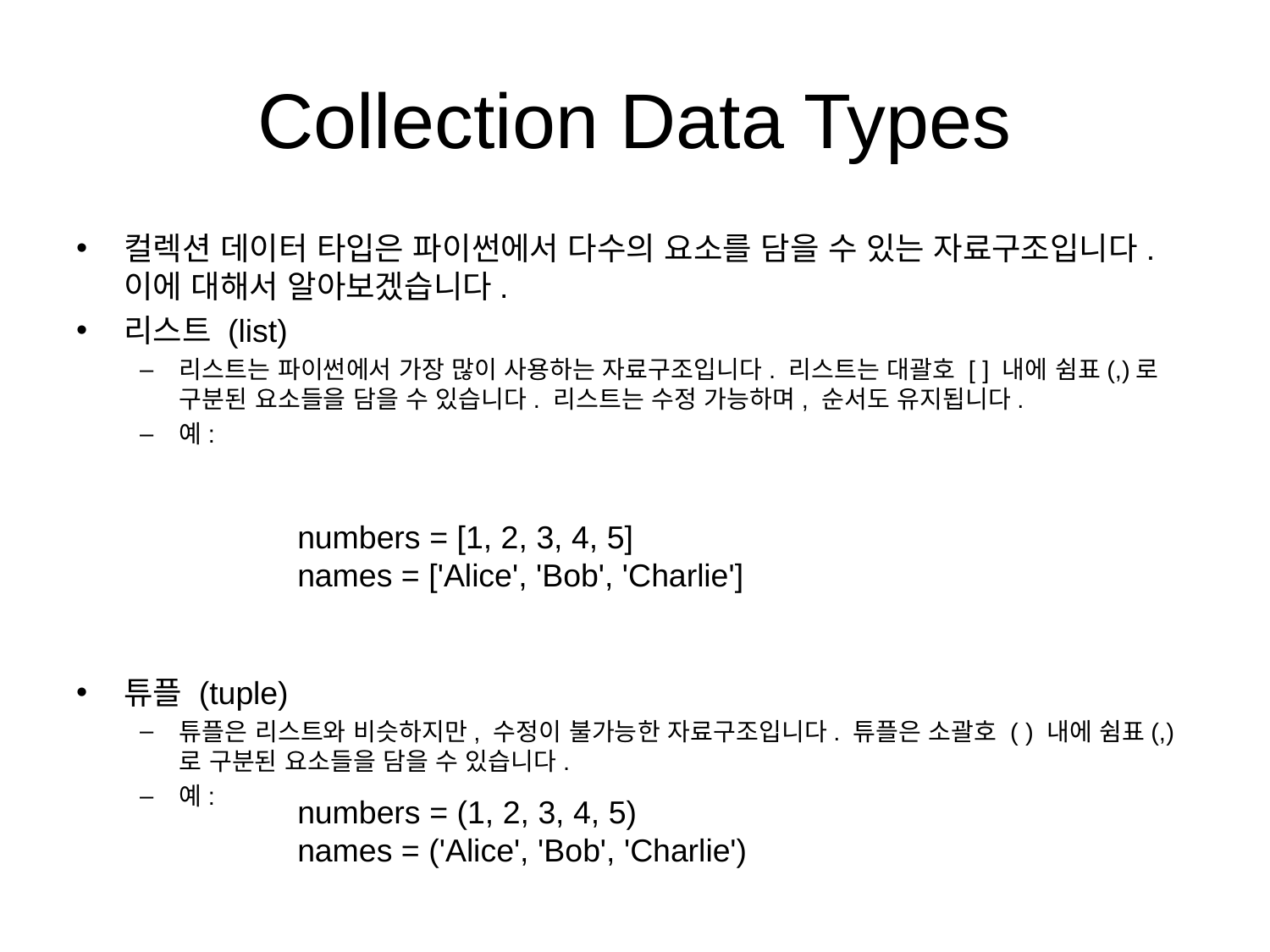

# Collection Data Types
컬렉션 데이터 타입은 파이썬에서 다수의 요소를 담을 수 있는 자료구조입니다. 이에 대해서 알아보겠습니다.
리스트 (list)
리스트는 파이썬에서 가장 많이 사용하는 자료구조입니다. 리스트는 대괄호 [ ] 내에 쉼표(,)로 구분된 요소들을 담을 수 있습니다. 리스트는 수정 가능하며, 순서도 유지됩니다.
예:

튜플 (tuple)
튜플은 리스트와 비슷하지만, 수정이 불가능한 자료구조입니다. 튜플은 소괄호 ( ) 내에 쉼표(,)로 구분된 요소들을 담을 수 있습니다.
예:

numbers = [1, 2, 3, 4, 5]
names = ['Alice', 'Bob', 'Charlie']
numbers = (1, 2, 3, 4, 5)
names = ('Alice', 'Bob', 'Charlie')